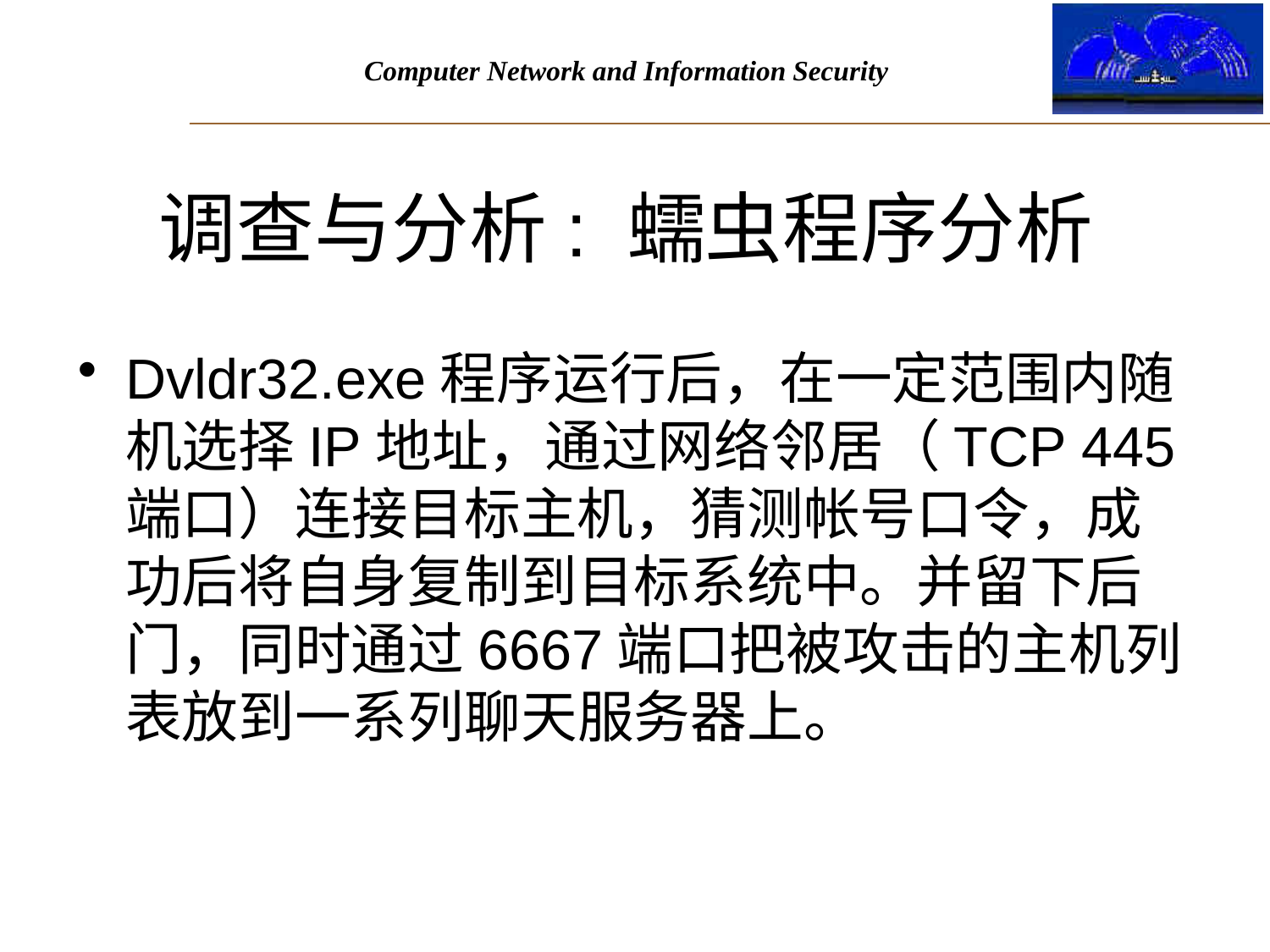

# 调查与分析: 蠕虫程序分析
Dvldr32.exe程序运行后，在一定范围内随机选择IP地址，通过网络邻居（TCP 445 端口）连接目标主机，猜测帐号口令，成 功后将自身复制到目标系统中。并留下后门，同时通过6667端口把被攻击的主机列表放到一系列聊天服务器上。